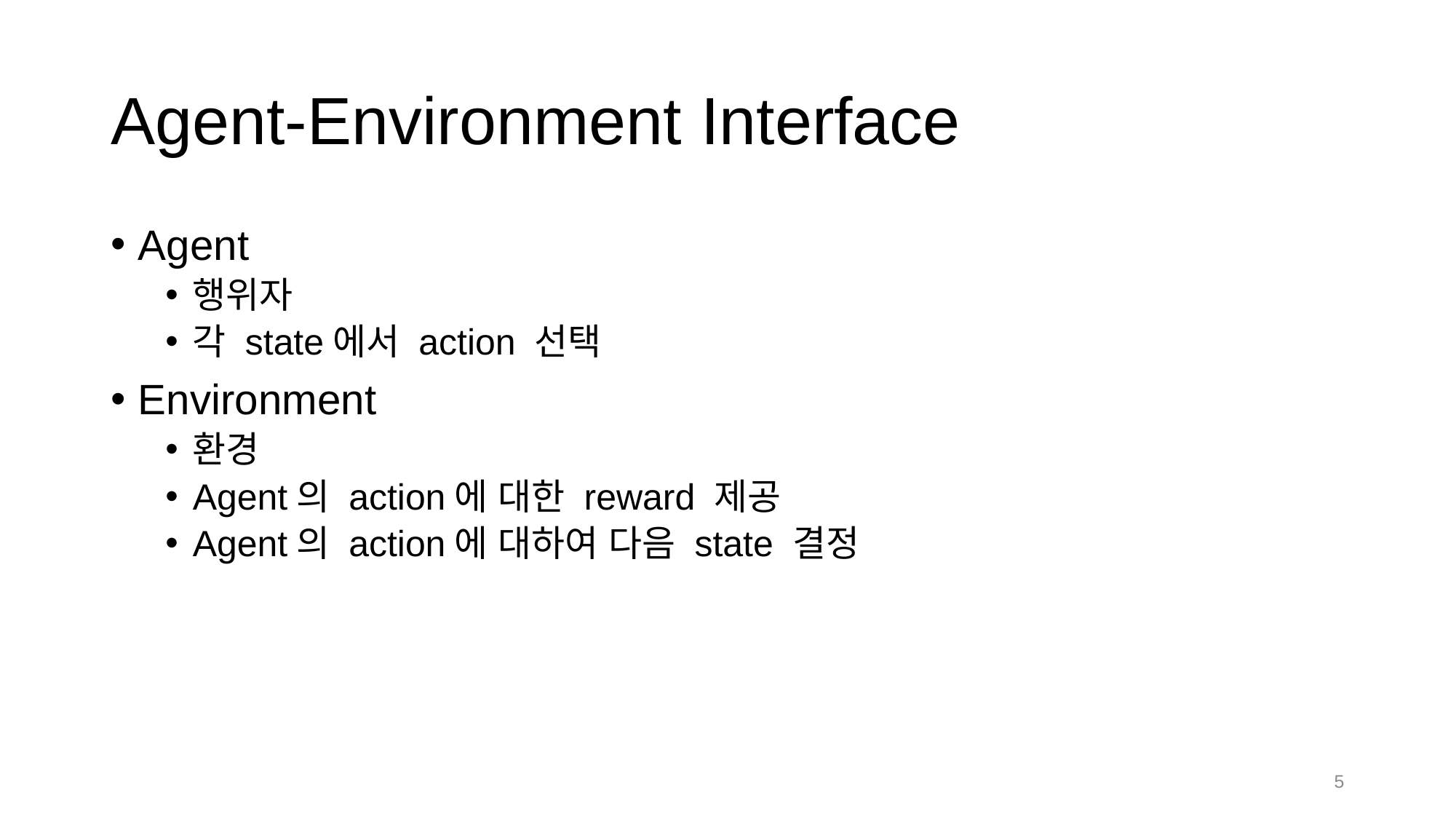

# Agent-Environment Interface
Agent
행위자
각 state에서 action 선택
Environment
환경
Agent의 action에 대한 reward 제공
Agent의 action에 대하여 다음 state 결정
5